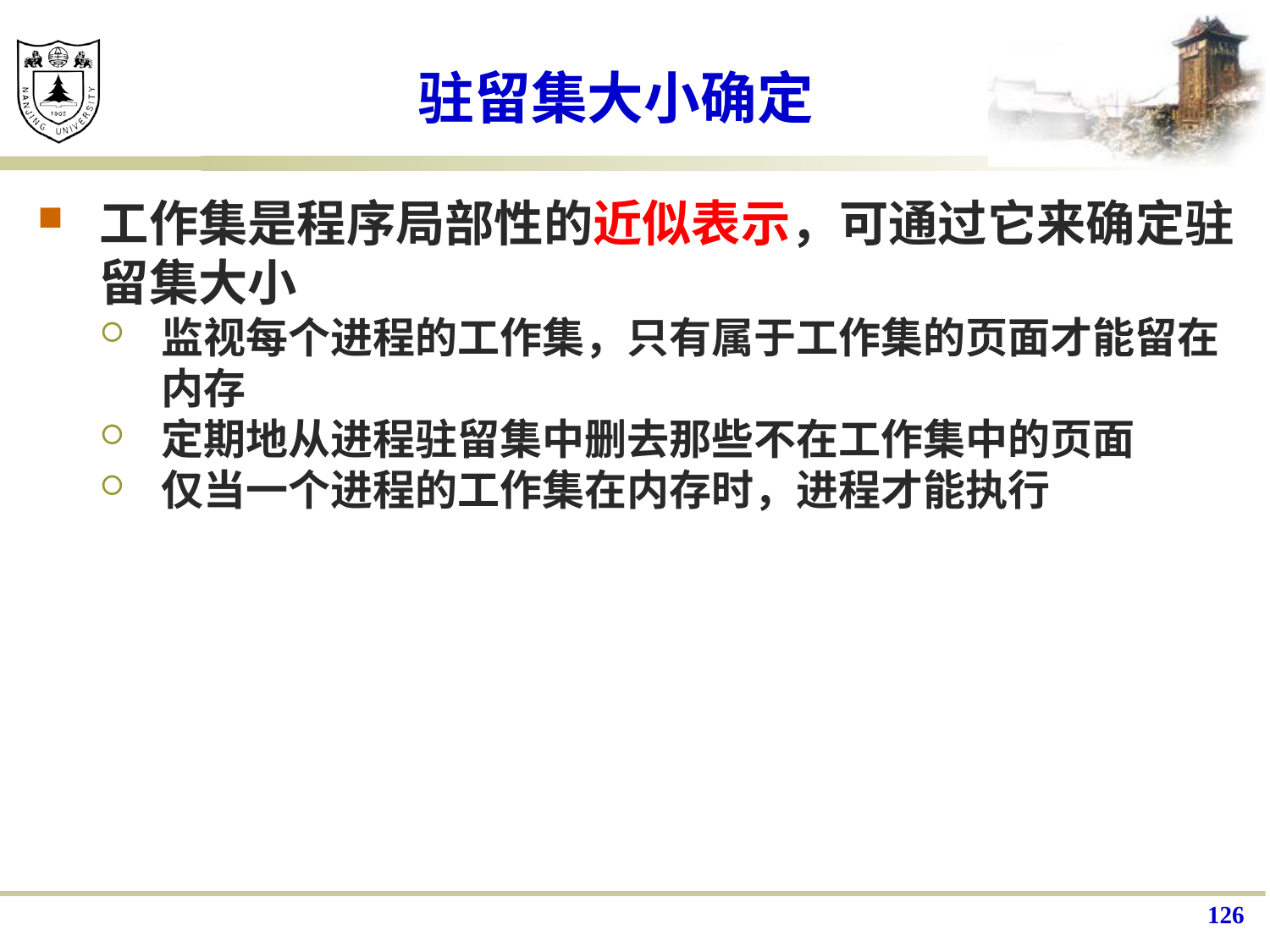

# 驻留集大小确定
工作集是程序局部性的近似表示，可通过它来确定驻留集大小
监视每个进程的工作集，只有属于工作集的页面才能留在内存
定期地从进程驻留集中删去那些不在工作集中的页面
仅当一个进程的工作集在内存时，进程才能执行

126